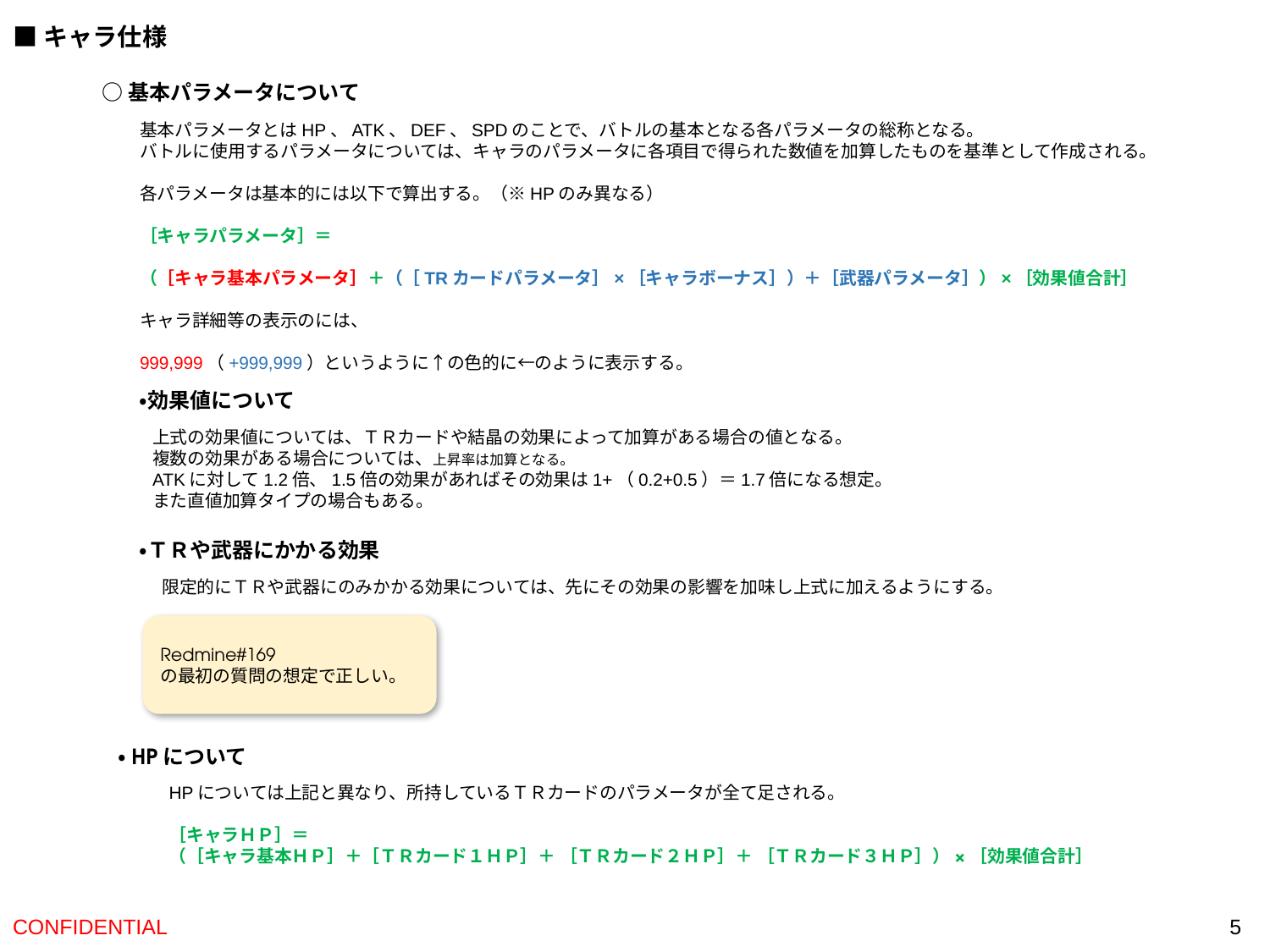

■キャラ仕様
○基本パラメータについて
基本パラメータとはHP、ATK、DEF、SPDのことで、バトルの基本となる各パラメータの総称となる。
バトルに使用するパラメータについては、キャラのパラメータに各項目で得られた数値を加算したものを基準として作成される。

各パラメータは基本的には以下で算出する。（※HPのみ異なる）

［キャラパラメータ］＝

（［キャラ基本パラメータ］＋（［TRカードパラメータ］×［キャラボーナス］）＋［武器パラメータ］）×［効果値合計］

キャラ詳細等の表示のには、

999,999（+999,999）というように↑の色的に←のように表示する。
・効果値について
上式の効果値については、ＴＲカードや結晶の効果によって加算がある場合の値となる。
複数の効果がある場合については、上昇率は加算となる。
ATKに対して1.2倍、1.5倍の効果があればその効果は1+（0.2+0.5）＝1.7倍になる想定。
また直値加算タイプの場合もある。
・ＴＲや武器にかかる効果
限定的にＴＲや武器にのみかかる効果については、先にその効果の影響を加味し上式に加えるようにする。
Redmine#169
の最初の質問の想定で正しい。
・HPについて
HPについては上記と異なり、所持しているＴＲカードのパラメータが全て足される。

［キャラＨＰ］＝
（［キャラ基本ＨＰ］＋［ＴＲカード１ＨＰ］＋ ［ＴＲカード２ＨＰ］＋ ［ＴＲカード３ＨＰ］）×［効果値合計］
5
CONFIDENTIAL